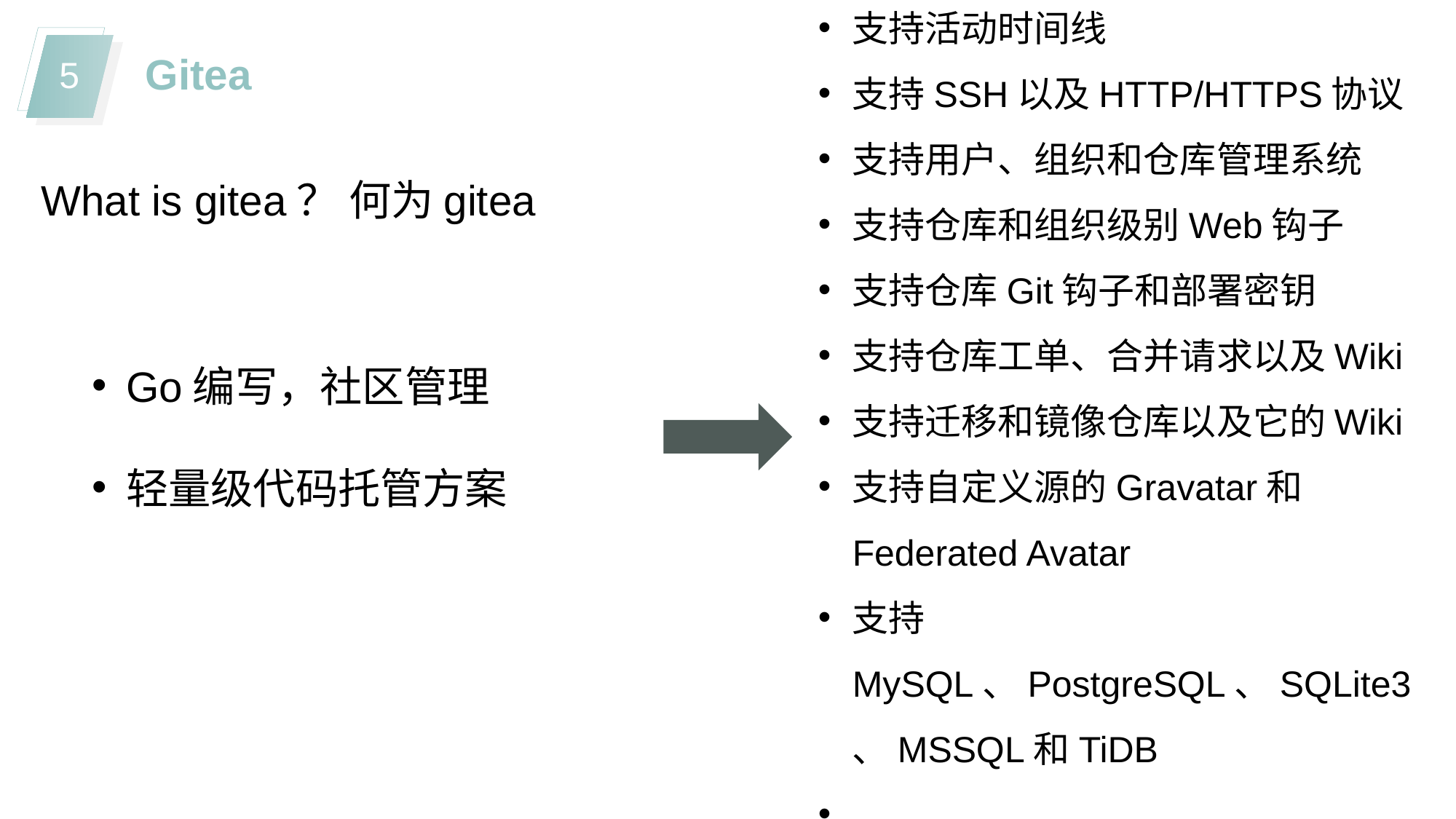

支持活动时间线
支持SSH以及HTTP/HTTPS协议
支持用户、组织和仓库管理系统
支持仓库和组织级别Web钩子
支持仓库Git钩子和部署密钥
支持仓库工单、合并请求以及Wiki
支持迁移和镜像仓库以及它的Wiki
支持自定义源的Gravatar和Federated Avatar
支持MySQL、PostgreSQL、SQLite3、MSSQL和TiDB
……
Gitea
What is gitea？ 何为gitea
Go编写，社区管理

轻量级代码托管方案